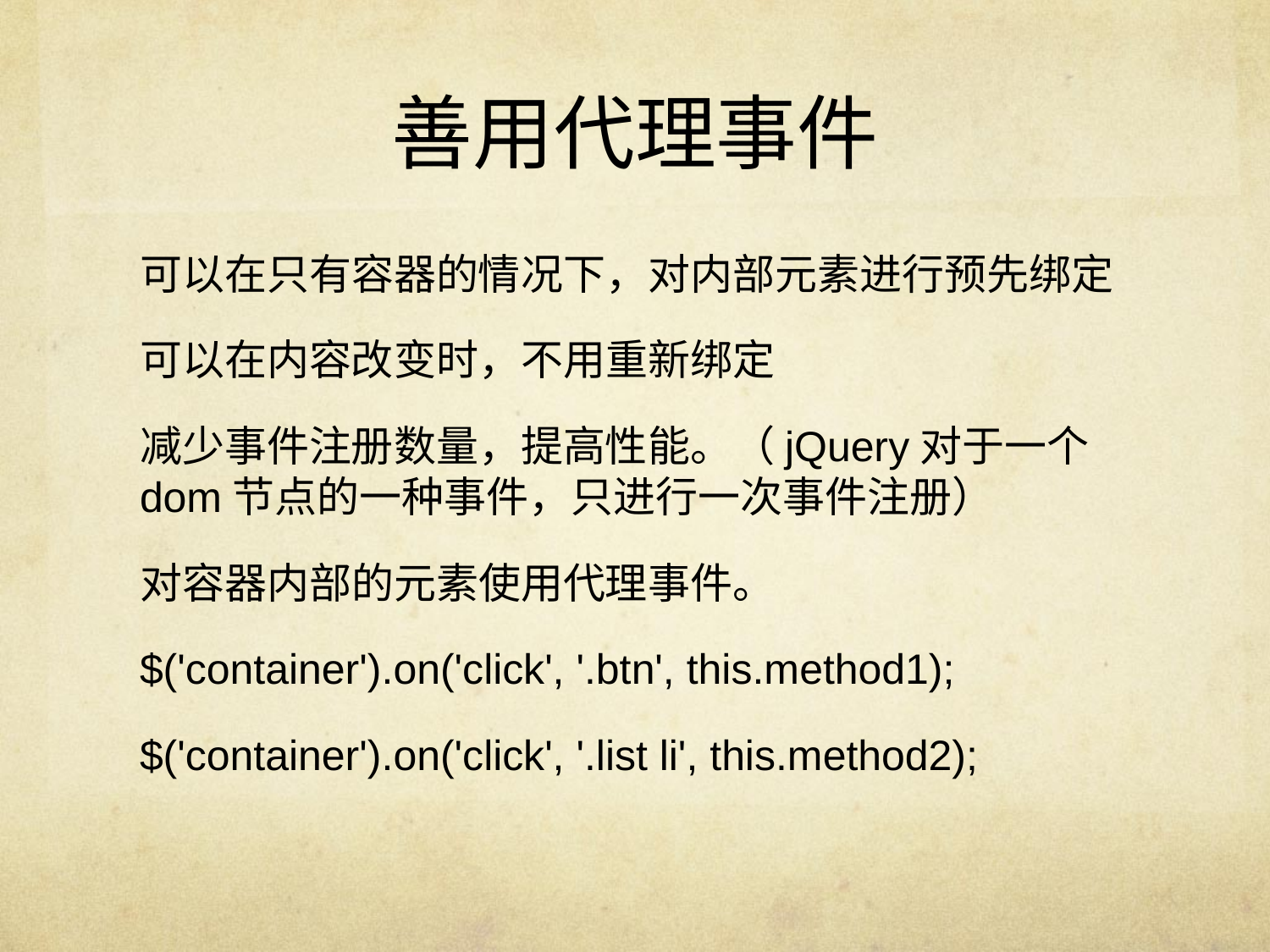

# 善用代理事件
可以在只有容器的情况下，对内部元素进行预先绑定
可以在内容改变时，不用重新绑定
减少事件注册数量，提高性能。（jQuery对于一个dom节点的一种事件，只进行一次事件注册）
对容器内部的元素使用代理事件。
$('container').on('click', '.btn', this.method1);
$('container').on('click', '.list li', this.method2);